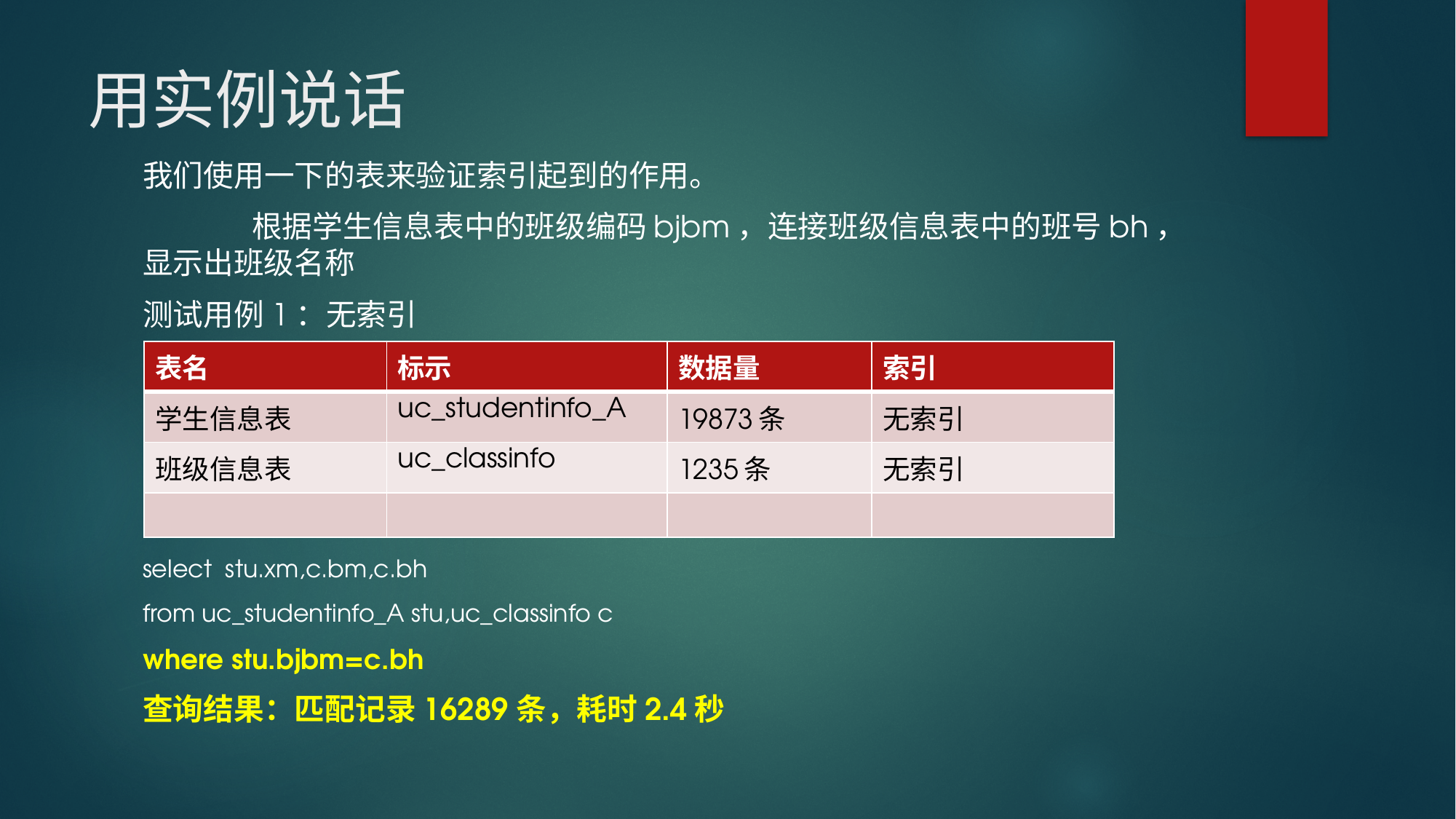

# 用实例说话
我们使用一下的表来验证索引起到的作用。
	根据学生信息表中的班级编码bjbm，连接班级信息表中的班号bh，显示出班级名称
测试用例1：无索引

select  stu.xm,c.bm,c.bh
from uc_studentinfo_A stu,uc_classinfo c
where stu.bjbm=c.bh
查询结果：匹配记录16289条，耗时2.4秒
| 表名 | 标示 | 数据量 | 索引 |
| --- | --- | --- | --- |
| 学生信息表 | uc\_studentinfo\_A | 19873条 | 无索引 |
| 班级信息表 | uc\_classinfo | 1235条 | 无索引 |
|  |  |  |  |